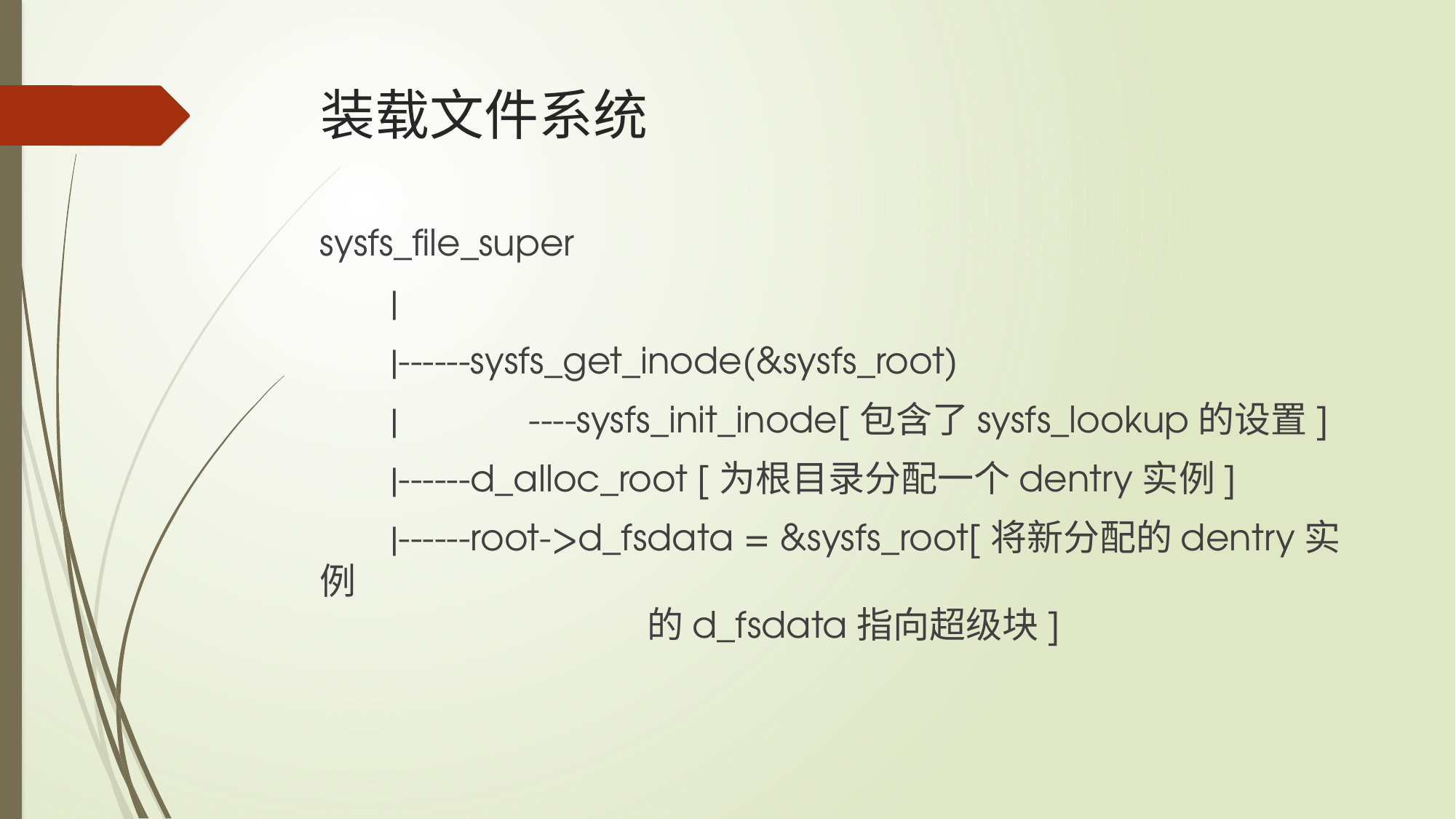

# 装载文件系统
sysfs_file_super
       |
       |------sysfs_get_inode(&sysfs_root)
       |             ----sysfs_init_inode[包含了sysfs_lookup的设置]
       |------d_alloc_root [为根目录分配一个dentry实例]
       |------root->d_fsdata = &sysfs_root[将新分配的dentry实例												的d_fsdata指向超级块]